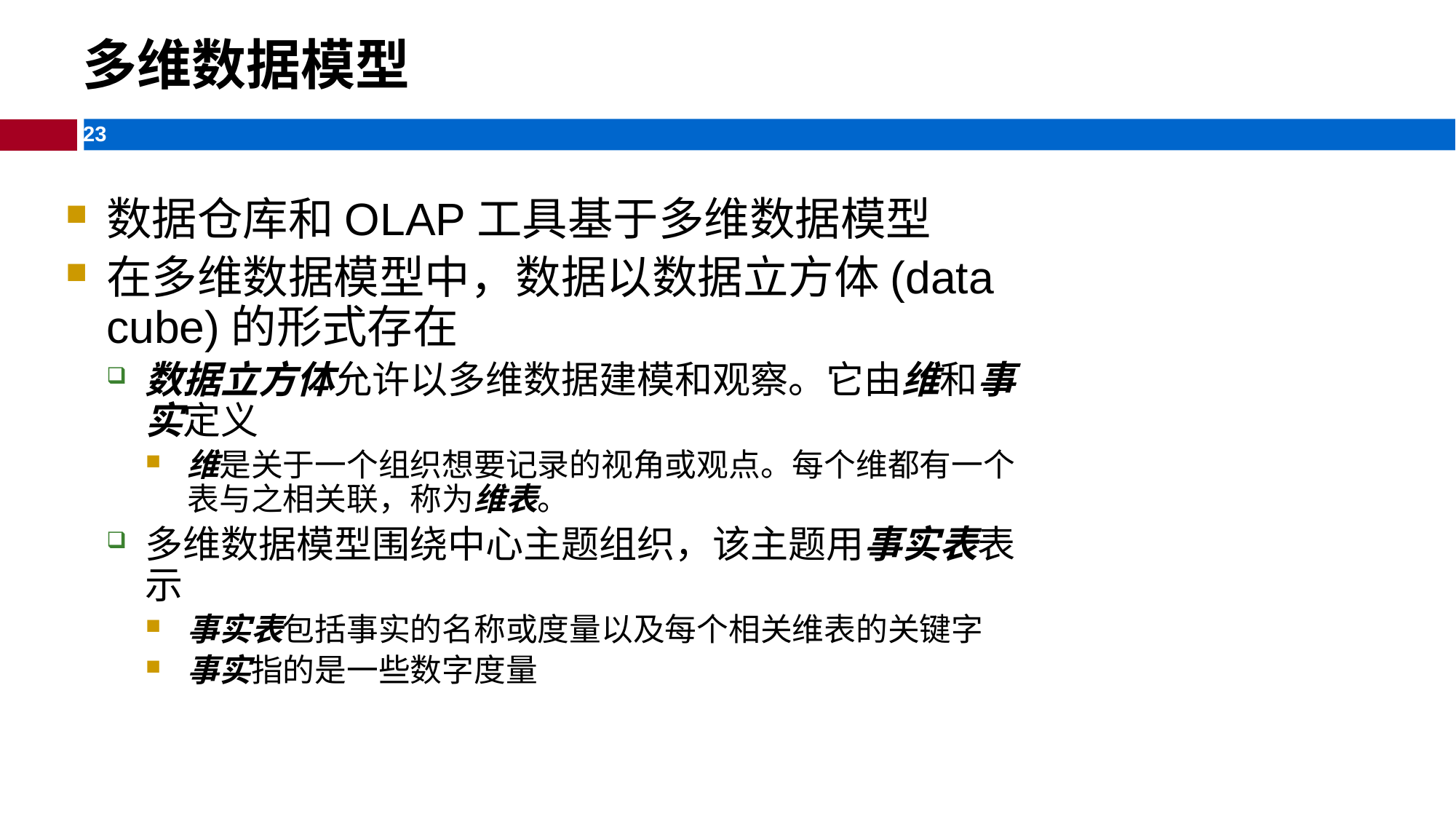

多维数据模型
数据仓库和OLAP工具基于多维数据模型
在多维数据模型中，数据以数据立方体(data cube)的形式存在
数据立方体允许以多维数据建模和观察。它由维和事实定义
维是关于一个组织想要记录的视角或观点。每个维都有一个表与之相关联，称为维表。
多维数据模型围绕中心主题组织，该主题用事实表表示
事实表包括事实的名称或度量以及每个相关维表的关键字
事实指的是一些数字度量